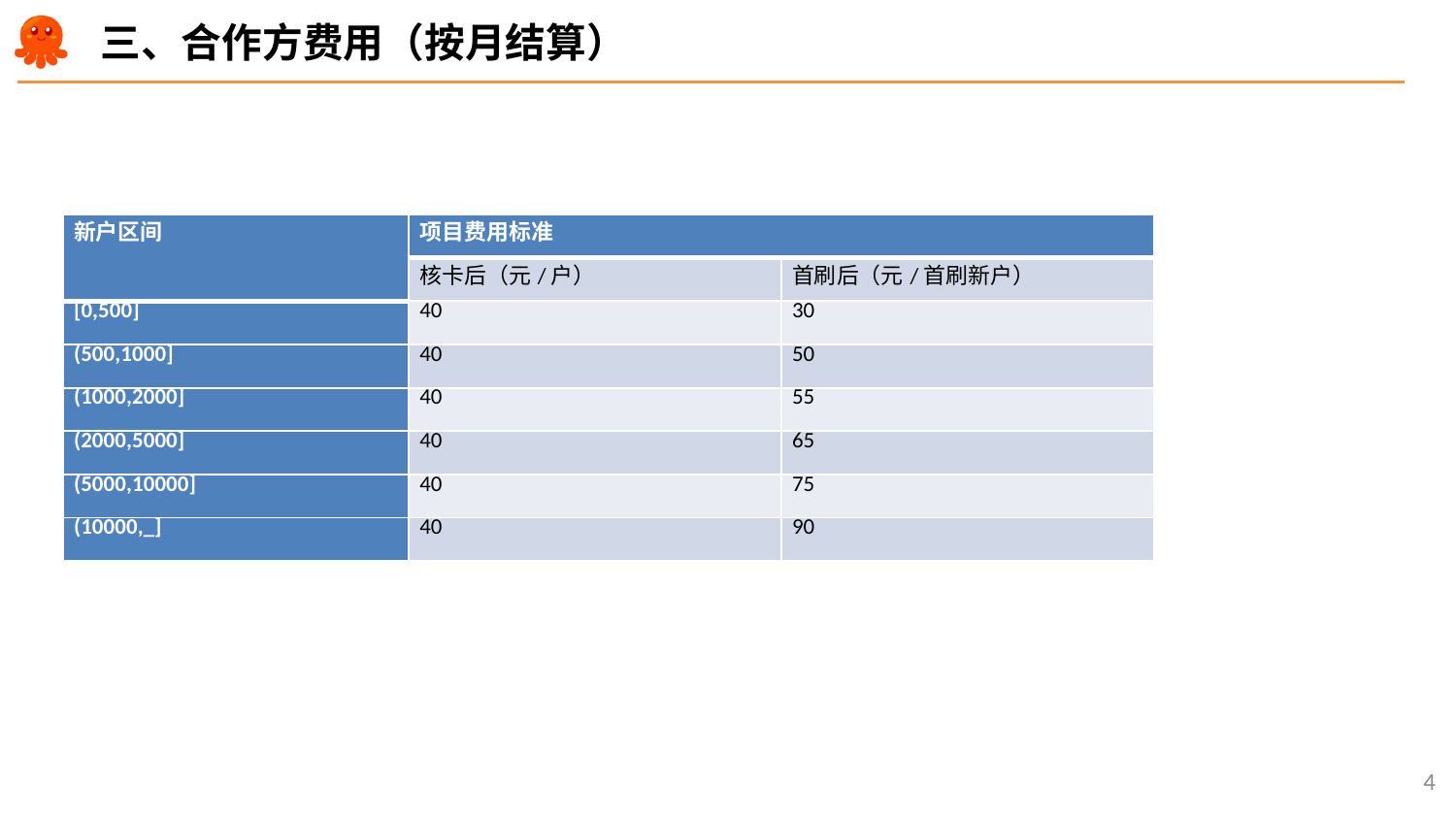

三、合作方费用（按月结算）
| 新户区间 | 项目费用标准 |  |
| --- | --- | --- |
|  | 核卡后（元/户） | 首刷后（元/首刷新户） |
| [0,500] | 40 | 30 |
| (500,1000] | 40 | 50 |
| (1000,2000] | 40 | 55 |
| (2000,5000] | 40 | 65 |
| (5000,10000] | 40 | 75 |
| (10000,\_] | 40 | 90 |
4